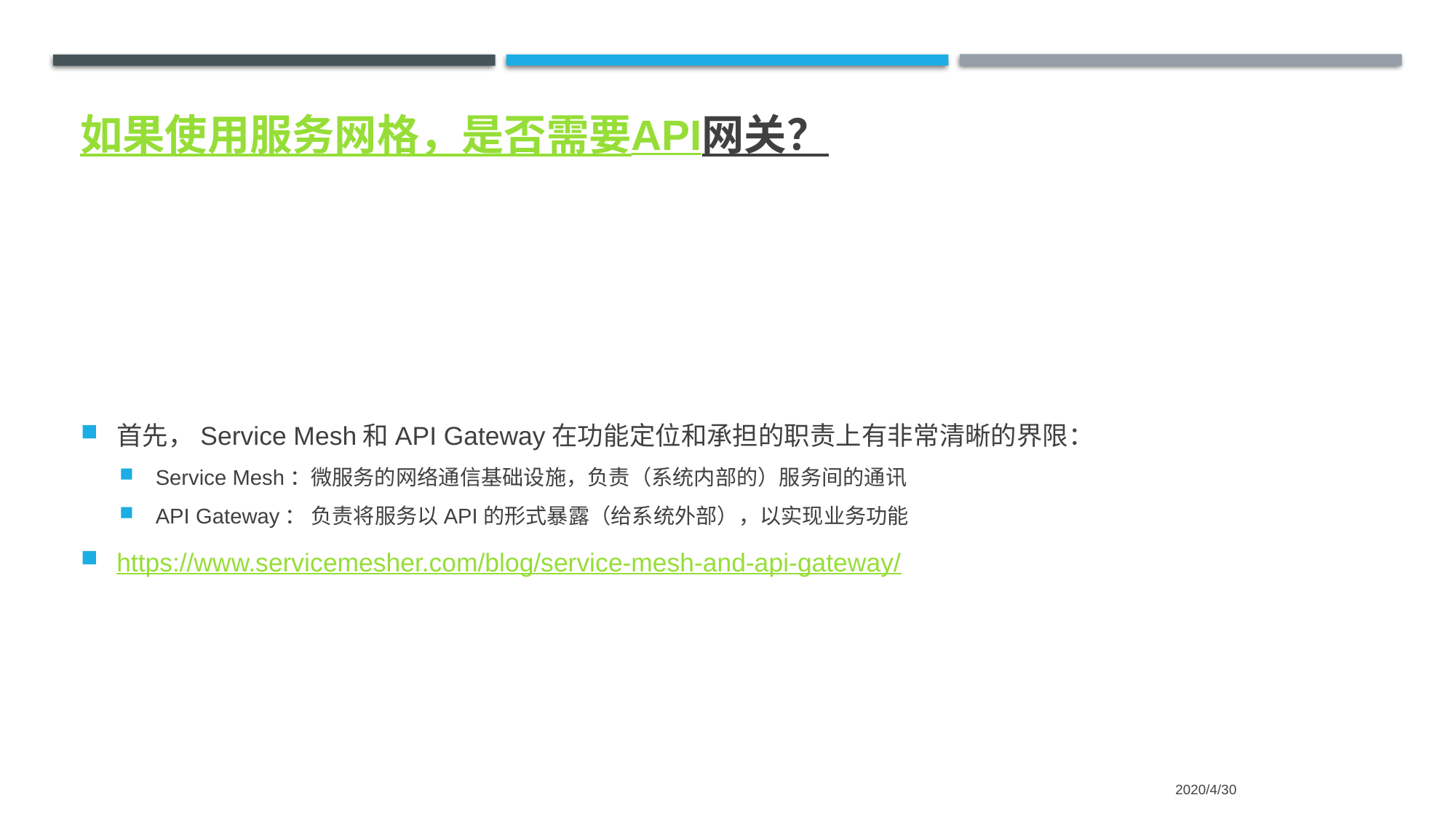

# 如果使用服务网格，是否需要API网关？
首先，Service Mesh和API Gateway在功能定位和承担的职责上有非常清晰的界限：
Service Mesh：微服务的网络通信基础设施，负责（系统内部的）服务间的通讯
API Gateway： 负责将服务以API的形式暴露（给系统外部），以实现业务功能
https://www.servicemesher.com/blog/service-mesh-and-api-gateway/
2020/4/30